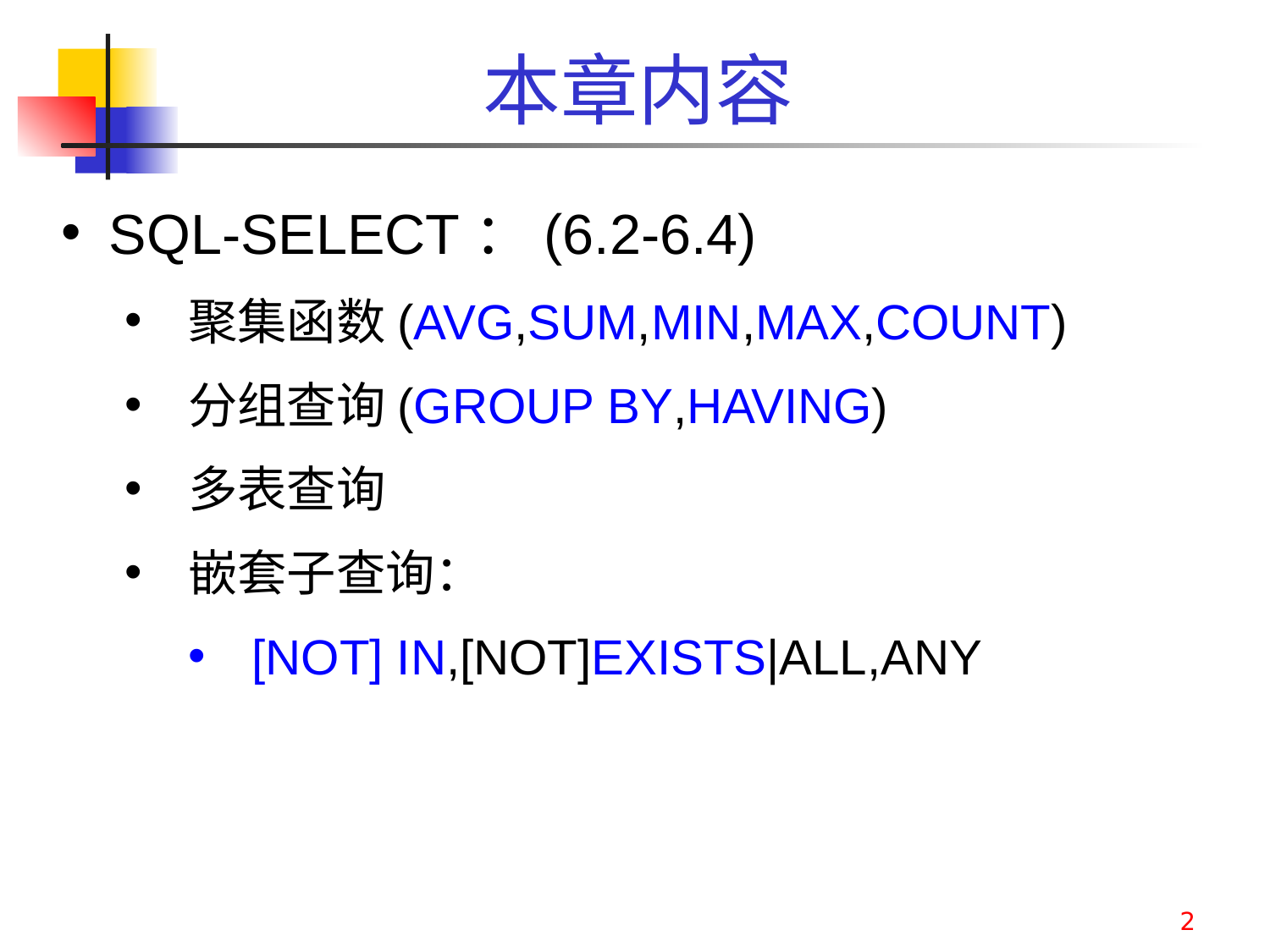

# 本章内容
SQL-SELECT：(6.2-6.4)
聚集函数(AVG,SUM,MIN,MAX,COUNT)
分组查询(GROUP BY,HAVING)
多表查询
嵌套子查询：
[NOT] IN,[NOT]EXISTS|ALL,ANY

2